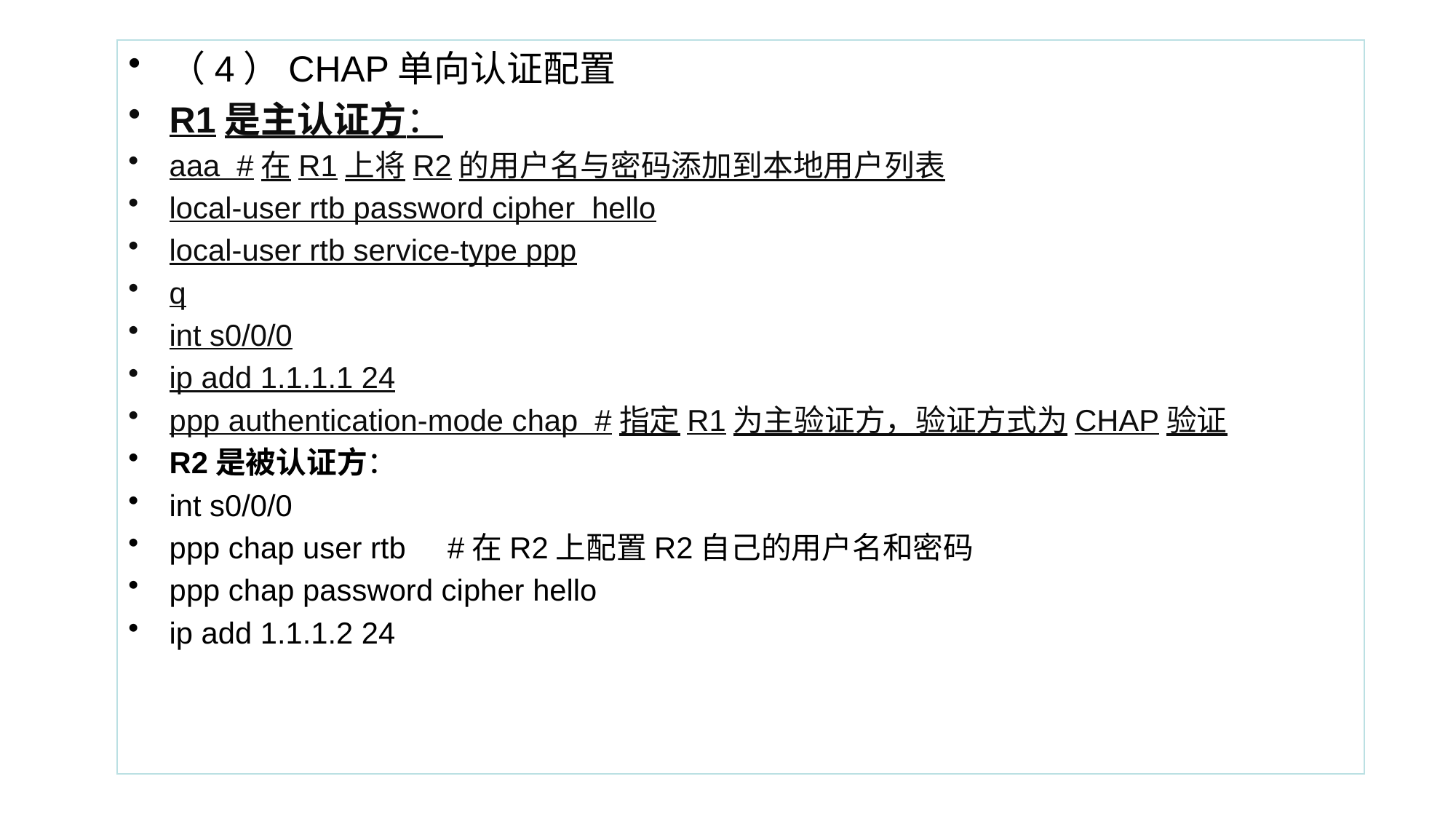

（4）CHAP单向认证配置
R1是主认证方：
aaa  #在R1上将R2的用户名与密码添加到本地用户列表
local-user rtb password cipher  hello
local-user rtb service-type ppp
q
int s0/0/0
ip add 1.1.1.1 24
ppp authentication-mode chap  #指定R1为主验证方，验证方式为CHAP验证
R2是被认证方：
int s0/0/0
ppp chap user rtb     #在R2上配置R2自己的用户名和密码
ppp chap password cipher hello
ip add 1.1.1.2 24